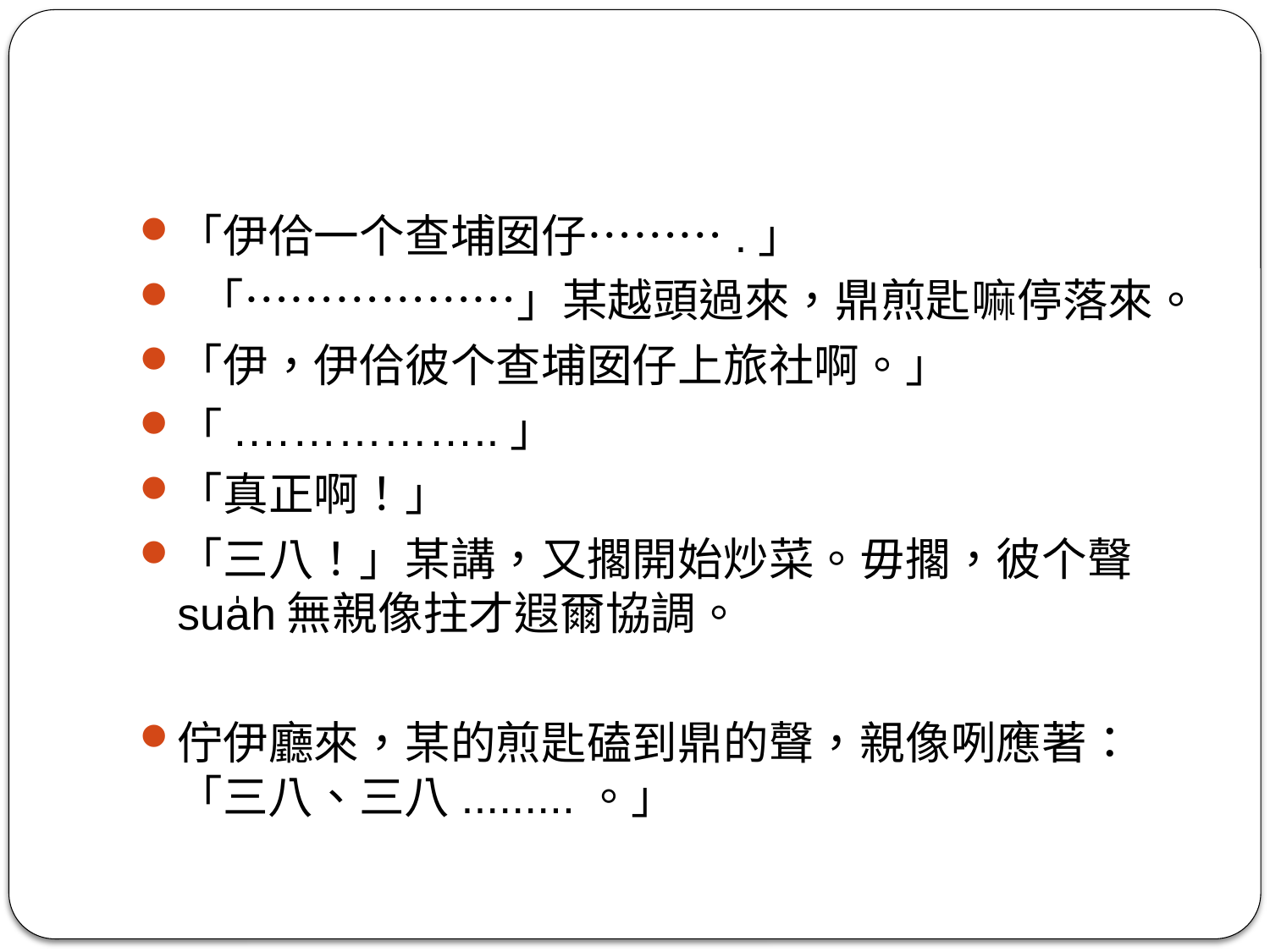

#
「伊佮一个查埔囡仔……….」
 「………………」某越頭過來，鼎煎匙嘛停落來。
「伊，伊佮彼个查埔囡仔上旅社啊。」
「.……………..」
「真正啊！」
「三八！」某講，又擱開始炒菜。毋擱，彼个聲sua̍h無親像拄才遐爾協調。

佇伊廳來，某的煎匙磕到鼎的聲，親像咧應著：「三八、三八.........。」